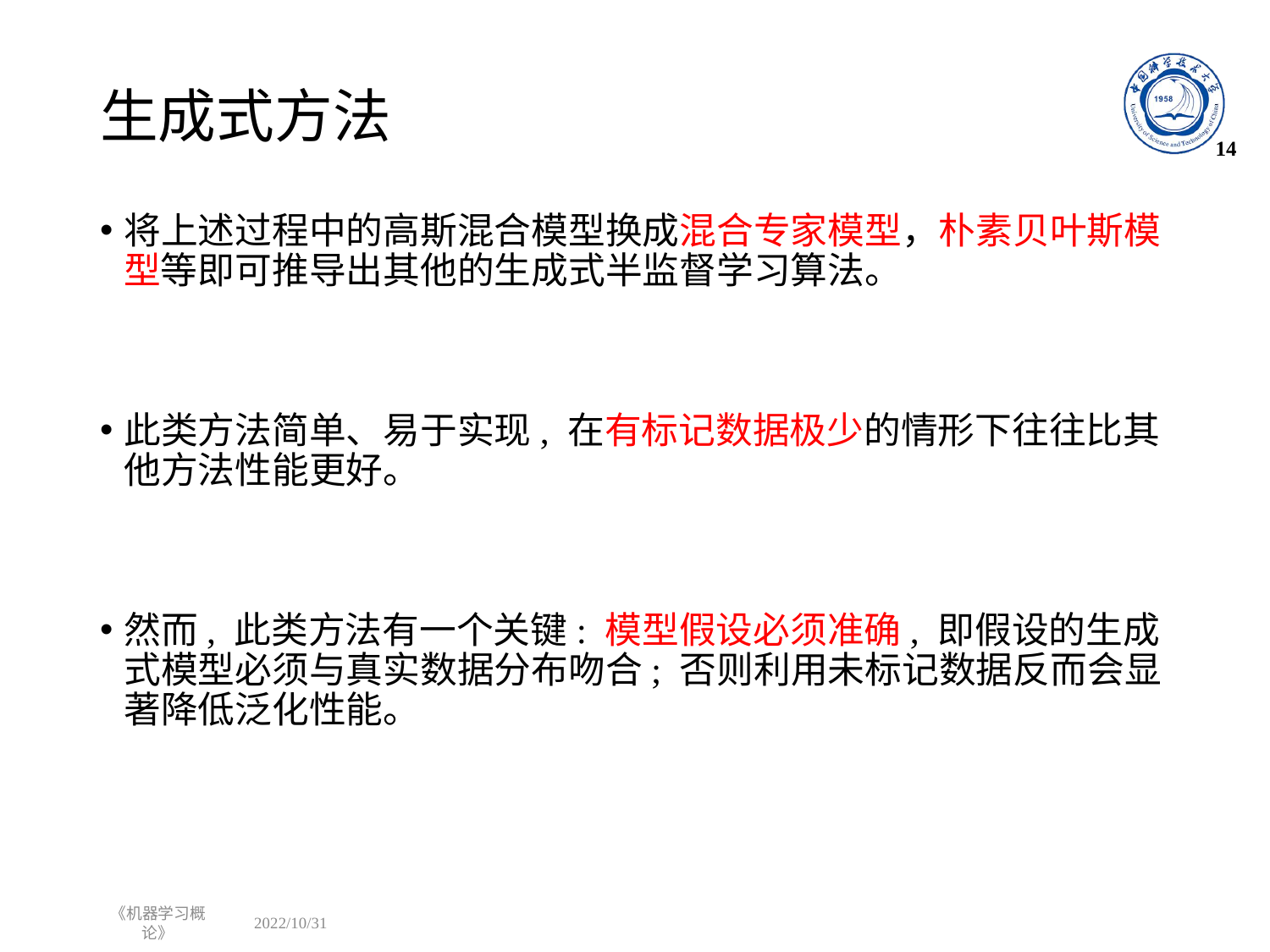

# 生成式方法
14
将上述过程中的高斯混合模型换成混合专家模型，朴素贝叶斯模型等即可推导出其他的生成式半监督学习算法。

此类方法简单、易于实现, 在有标记数据极少的情形下往往比其他方法性能更好。

然而, 此类方法有一个关键: 模型假设必须准确, 即假设的生成式模型必须与真实数据分布吻合; 否则利用未标记数据反而会显著降低泛化性能。

《机器学习概论》
2022/10/31